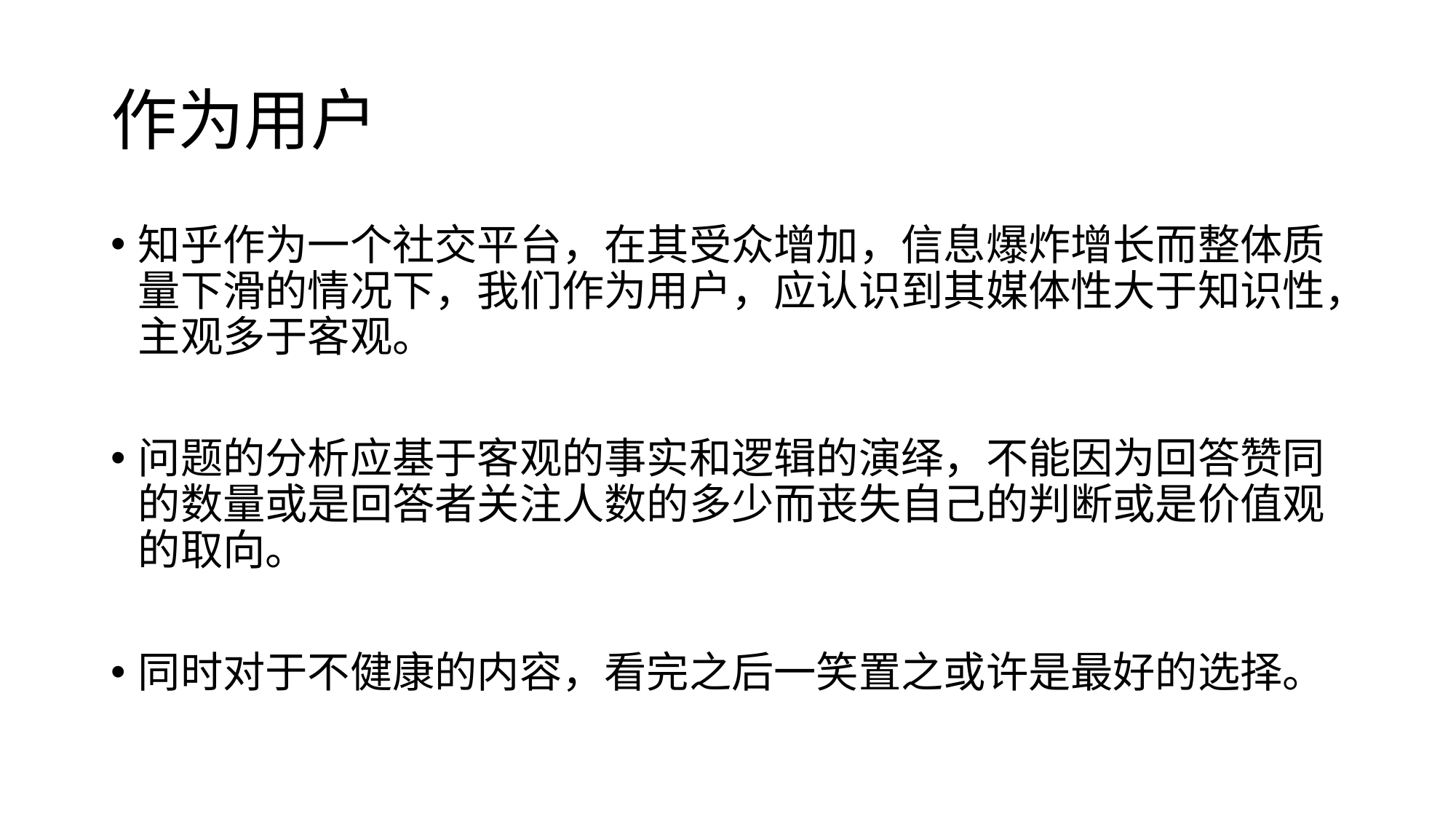

# 作为用户
知乎作为一个社交平台，在其受众增加，信息爆炸增长而整体质量下滑的情况下，我们作为用户，应认识到其媒体性大于知识性，主观多于客观。

问题的分析应基于客观的事实和逻辑的演绎，不能因为回答赞同的数量或是回答者关注人数的多少而丧失自己的判断或是价值观的取向。

同时对于不健康的内容，看完之后一笑置之或许是最好的选择。